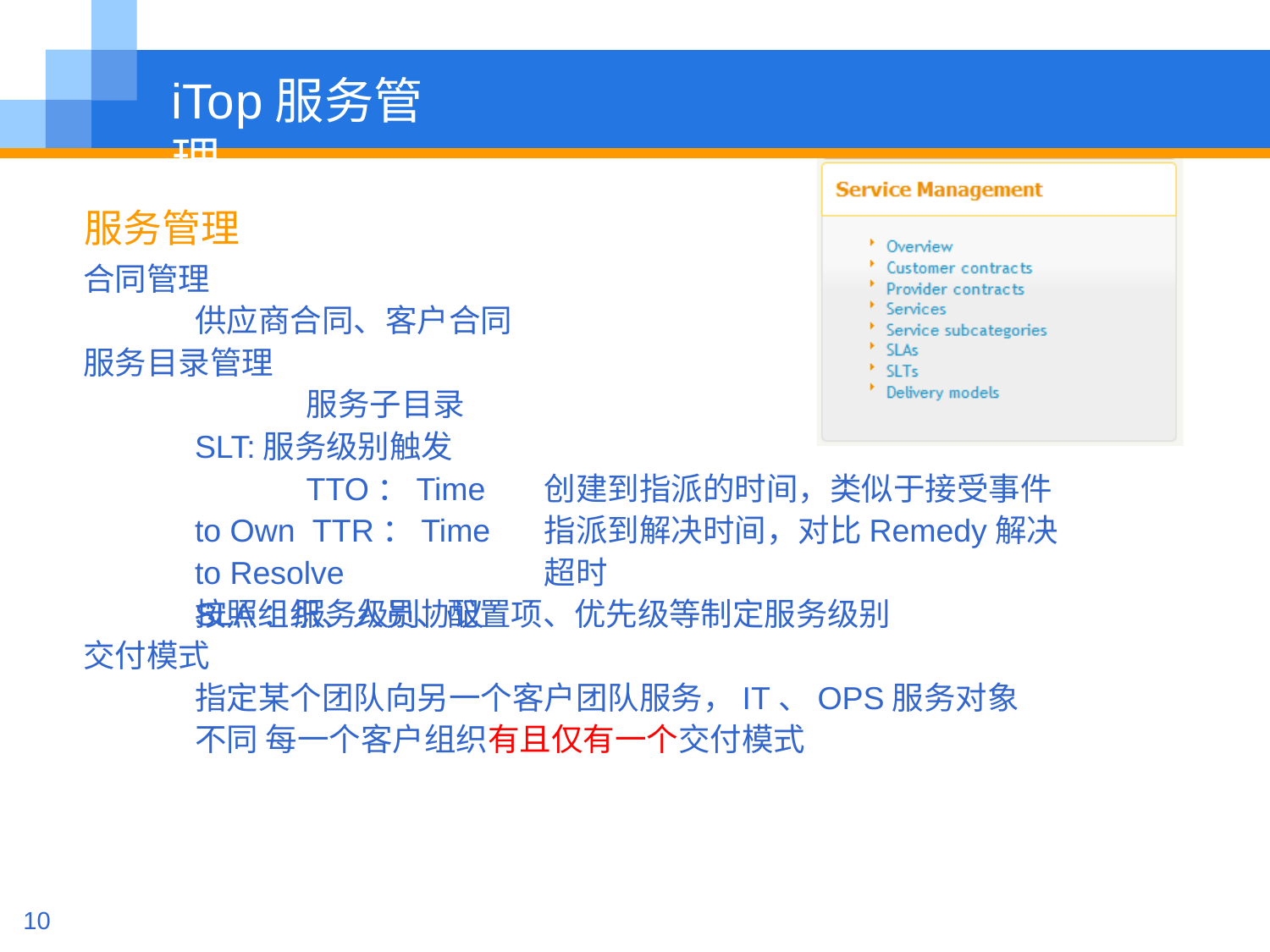

# iTop服务管理

服务管理
合同管理
供应商合同、客户合同 服务目录管理
服务子目录
SLT:服务级别触发
TTO：Time to Own  TTR：Time to Resolve
SLA：服务级别协议
创建到指派的时间，类似于接受事件 指派到解决时间，对比Remedy解决超时
按照组织、人员、配置项、优先级等制定服务级别
交付模式
指定某个团队向另一个客户团队服务，IT、OPS服务对象不同 每一个客户组织有且仅有一个交付模式
10